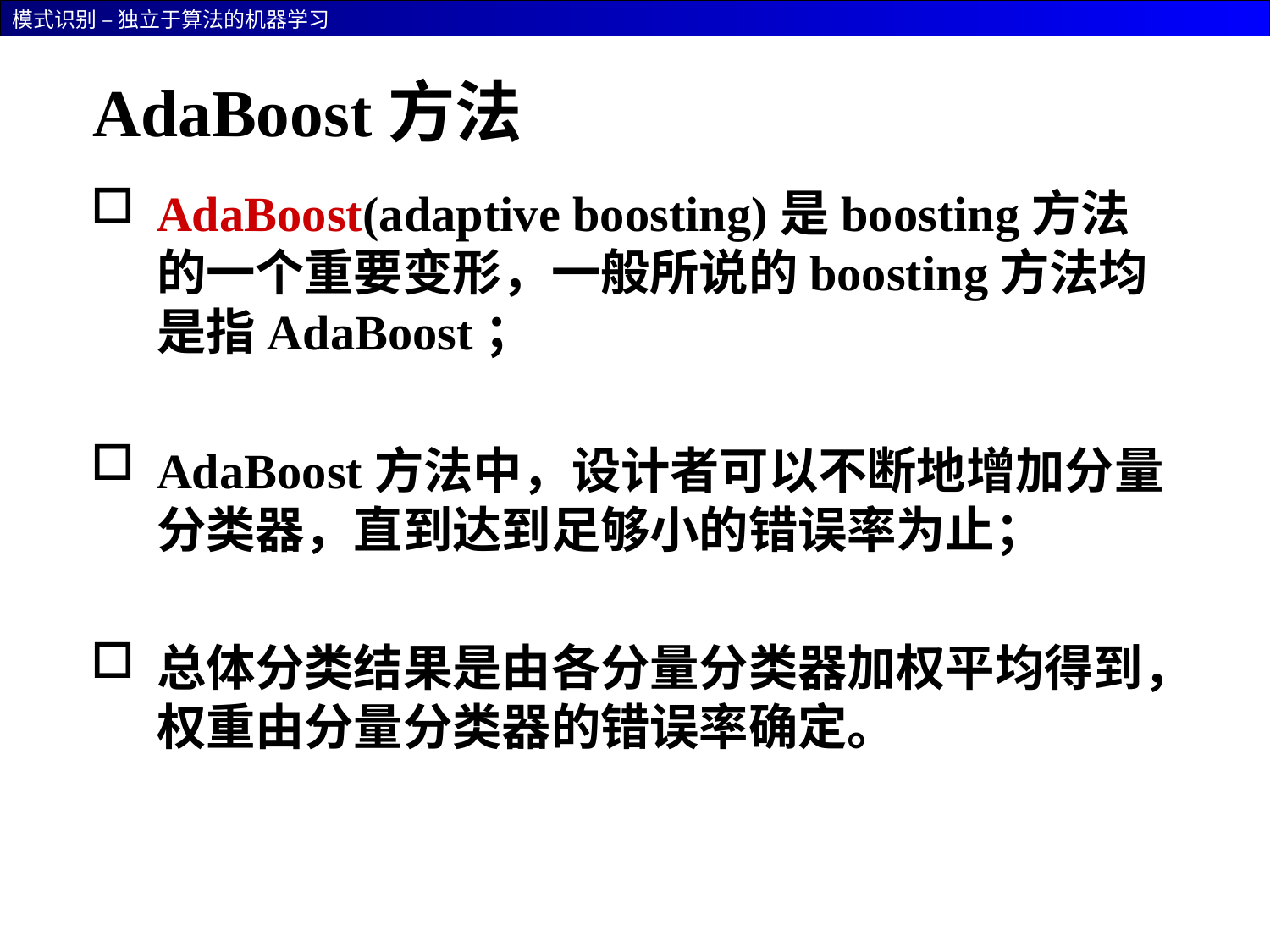

# AdaBoost方法
AdaBoost(adaptive boosting)是boosting方法的一个重要变形，一般所说的boosting方法均是指AdaBoost；

AdaBoost方法中，设计者可以不断地增加分量分类器，直到达到足够小的错误率为止；

总体分类结果是由各分量分类器加权平均得到，权重由分量分类器的错误率确定。